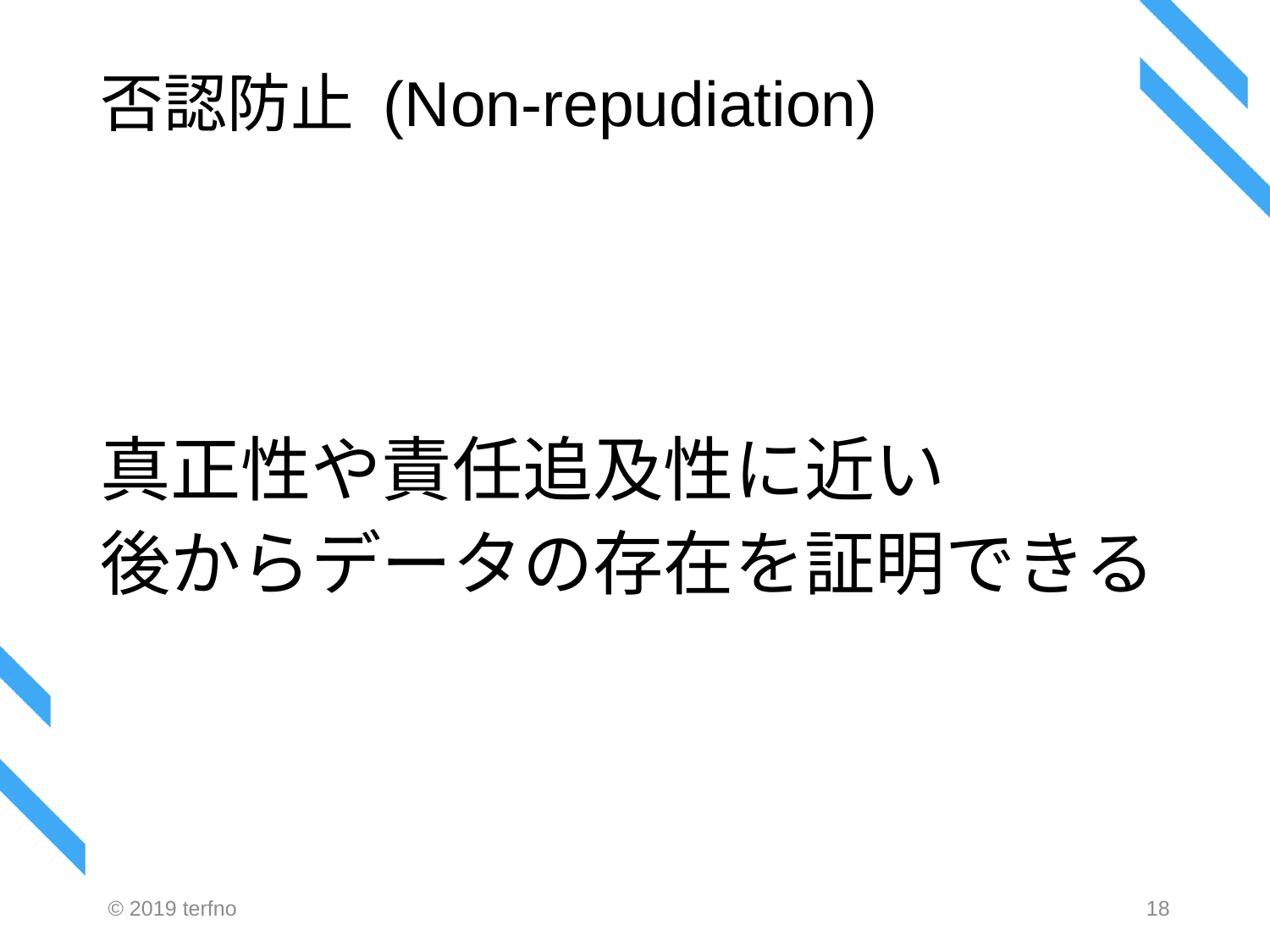

# 否認防止 (Non-repudiation)
真正性や責任追及性に近い
後からデータの存在を証明できる
© 2019 terfno
18